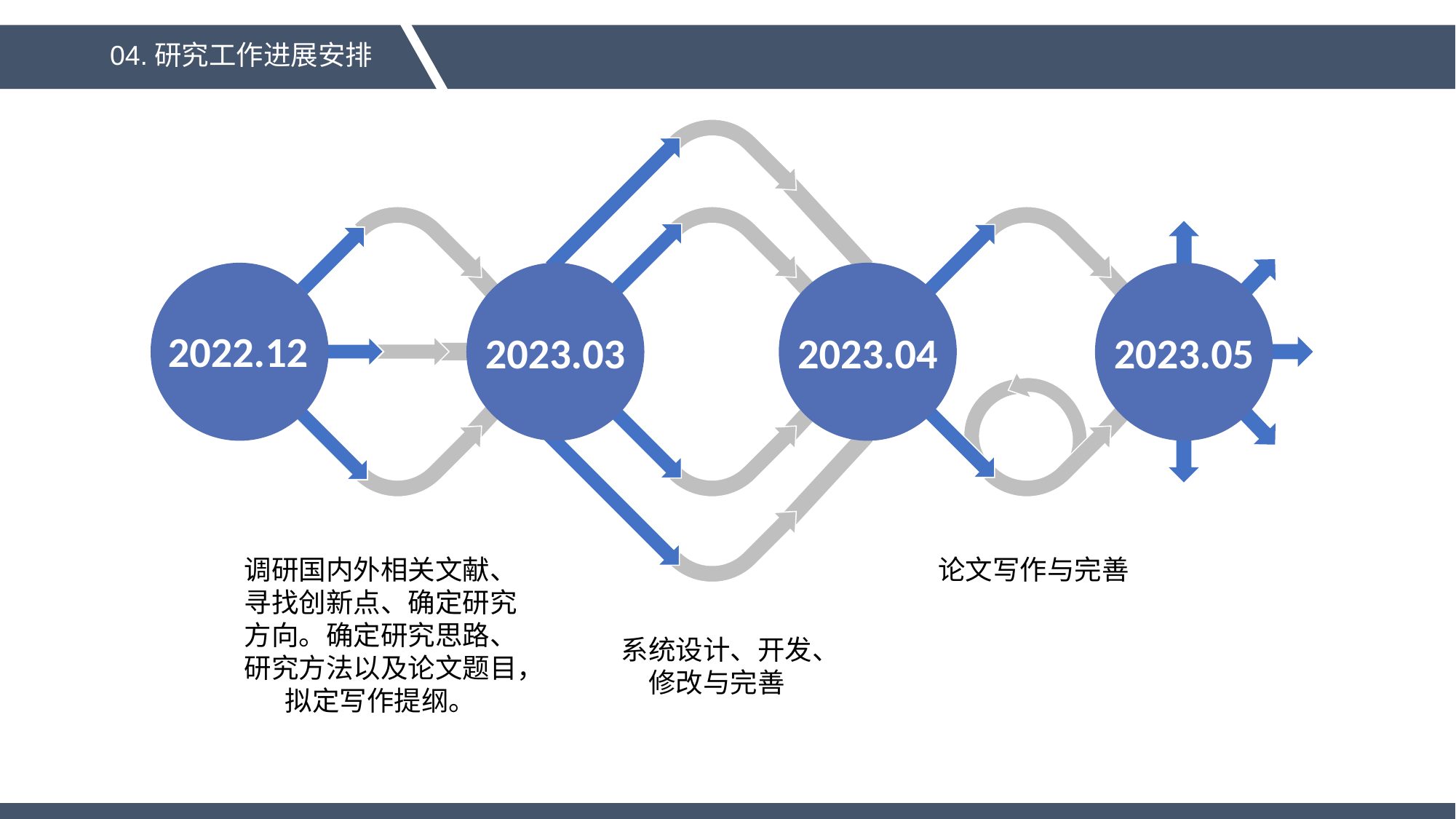

04.研究工作进展安排

2022.12
2023.03
2023.04
2023.05

调研国内外相关文献、寻找创新点、确定研究方向。确定研究思路、研究方法以及论文题目，拟定写作提纲。
论文写作与完善
系统设计、开发、修改与完善